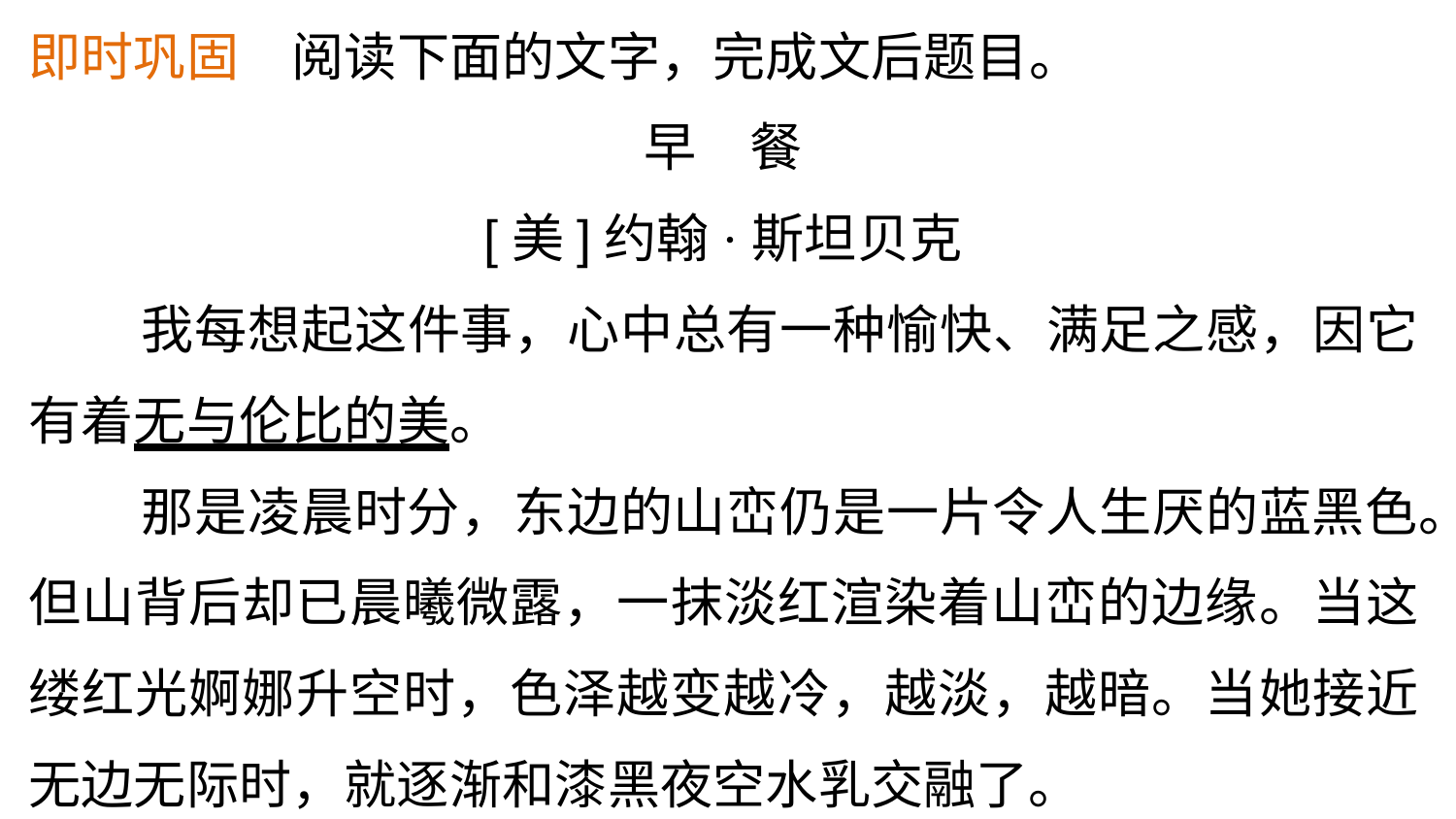

即时巩固　阅读下面的文字，完成文后题目。
早　餐
[美]约翰·斯坦贝克
        我每想起这件事，心中总有一种愉快、满足之感，因它有着无与伦比的美。
        那是凌晨时分，东边的山峦仍是一片令人生厌的蓝黑色。但山背后却已晨曦微露，一抹淡红渲染着山峦的边缘。当这缕红光婀娜升空时，色泽越变越冷，越淡，越暗。当她接近无边无际时，就逐渐和漆黑夜空水乳交融了。